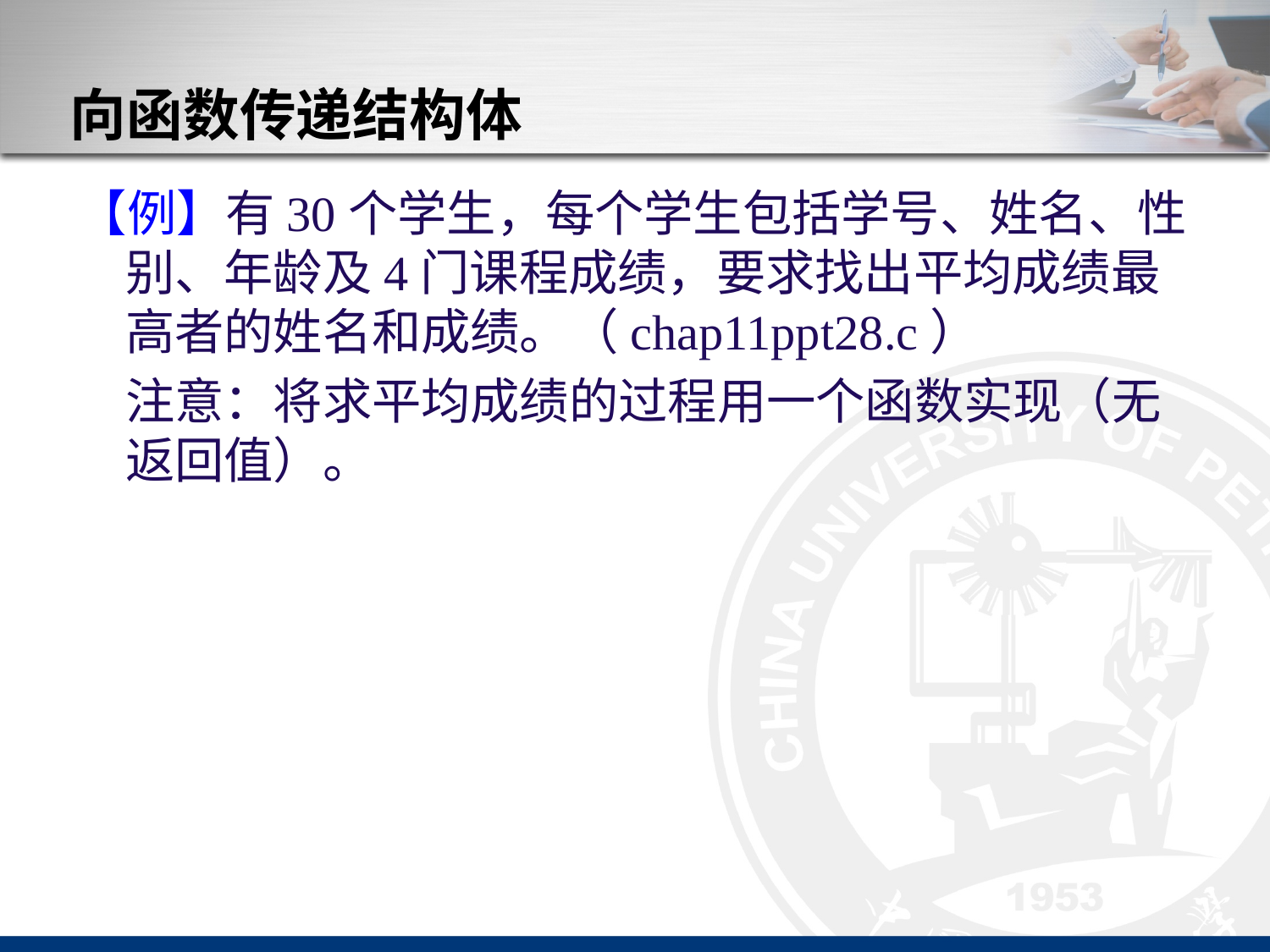

# 向函数传递结构体
【例】有30个学生，每个学生包括学号、姓名、性别、年龄及4门课程成绩，要求找出平均成绩最高者的姓名和成绩。（chap11ppt28.c）
	注意：将求平均成绩的过程用一个函数实现（无返回值）。